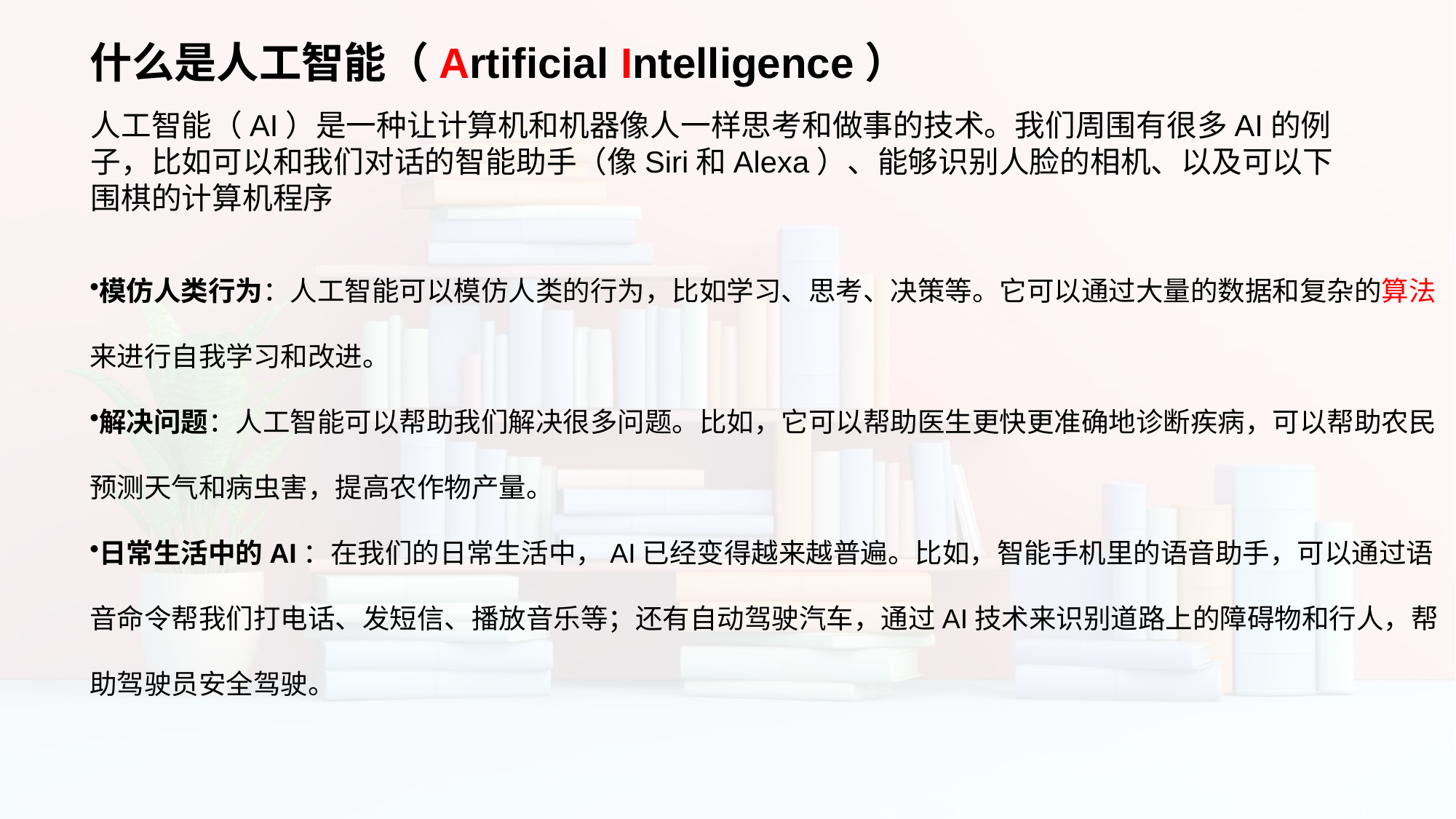

# 什么是人工智能（Artificial Intelligence）
人工智能（AI）是一种让计算机和机器像人一样思考和做事的技术。我们周围有很多AI的例子，比如可以和我们对话的智能助手（像Siri和Alexa）、能够识别人脸的相机、以及可以下围棋的计算机程序

模仿人类行为：人工智能可以模仿人类的行为，比如学习、思考、决策等。它可以通过大量的数据和复杂的算法来进行自我学习和改进。
解决问题：人工智能可以帮助我们解决很多问题。比如，它可以帮助医生更快更准确地诊断疾病，可以帮助农民预测天气和病虫害，提高农作物产量。
日常生活中的AI：在我们的日常生活中，AI已经变得越来越普遍。比如，智能手机里的语音助手，可以通过语音命令帮我们打电话、发短信、播放音乐等；还有自动驾驶汽车，通过AI技术来识别道路上的障碍物和行人，帮助驾驶员安全驾驶。